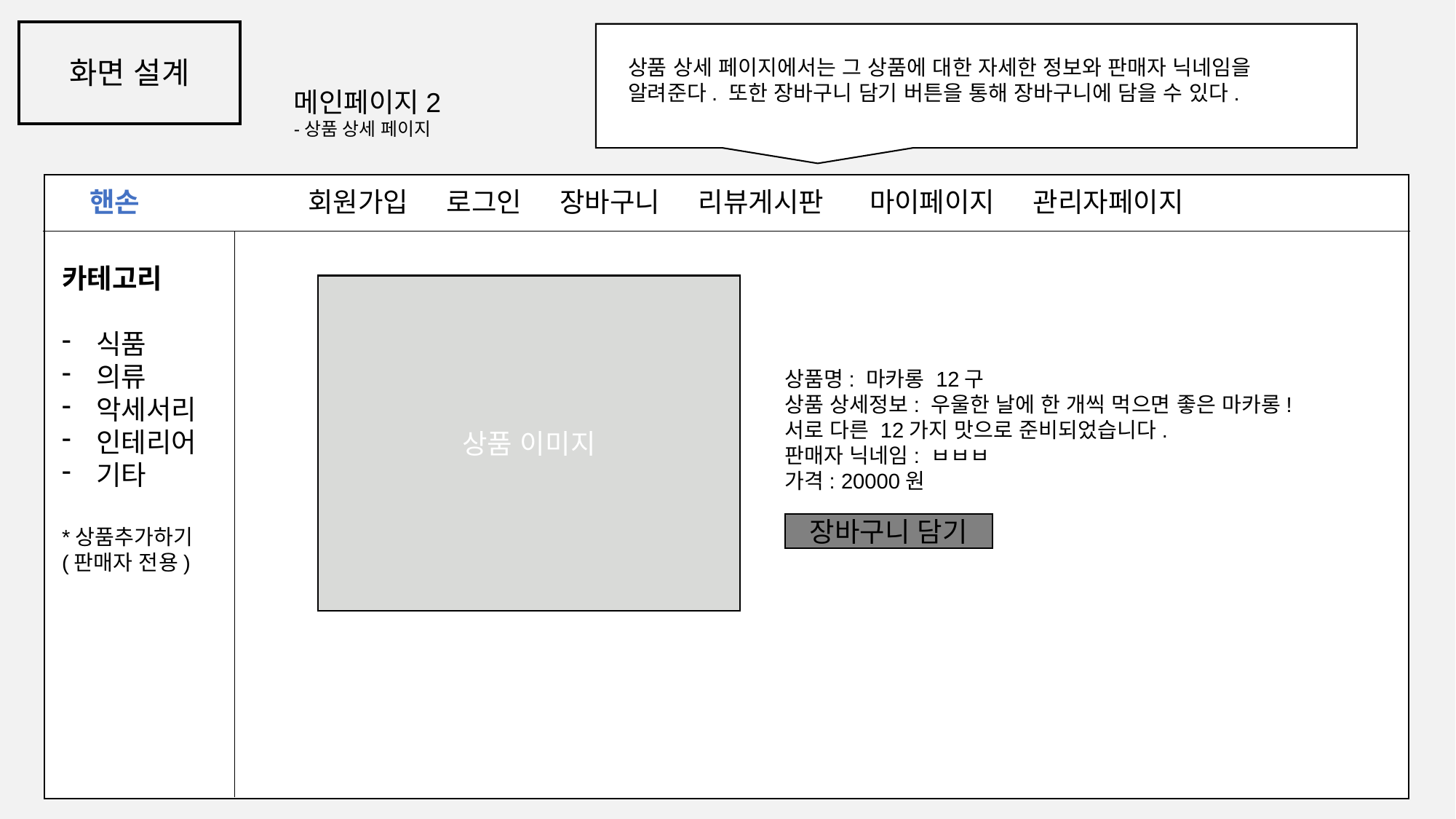

화면 설계

상품 상세 페이지에서는 그 상품에 대한 자세한 정보와 판매자 닉네임을 알려준다. 또한 장바구니 담기 버튼을 통해 장바구니에 담을 수 있다.
메인페이지2
-상품 상세 페이지

핸손                      회원가입     로그인     장바구니     리뷰게시판      마이페이지     관리자페이지
카테고리

식품
의류
악세서리
인테리어
기타

*상품추가하기
(판매자 전용)

상품 이미지
상품명: 마카롱 12구
상품 상세정보: 우울한 날에 한 개씩 먹으면 좋은 마카롱!
서로 다른 12가지 맛으로 준비되었습니다.
판매자 닉네임: ㅂㅂㅂ
가격: 20000원

장바구니 담기